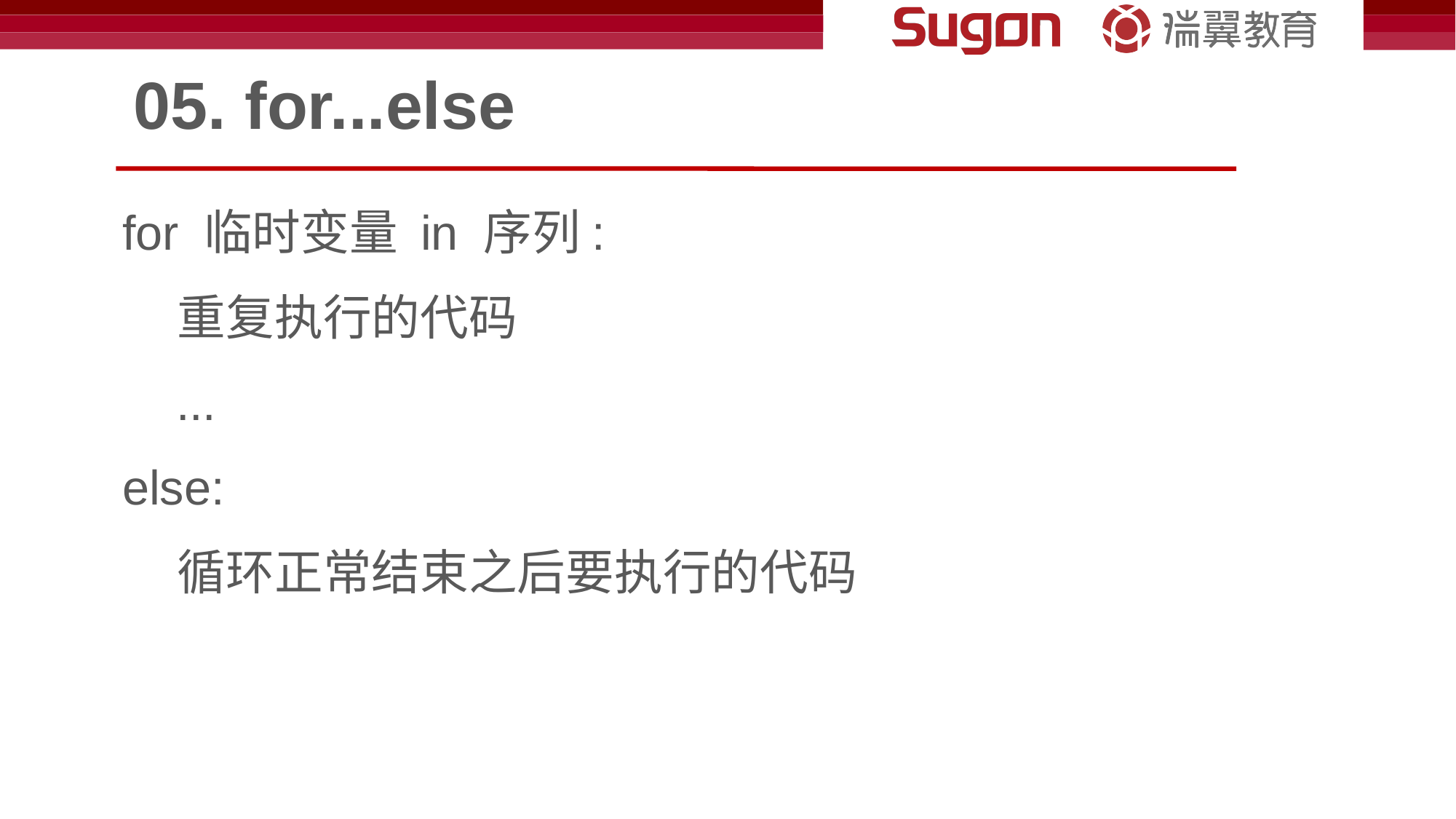

# 05. for...else
for 临时变量 in 序列:
    重复执行的代码
    ...
else:
    循环正常结束之后要执行的代码